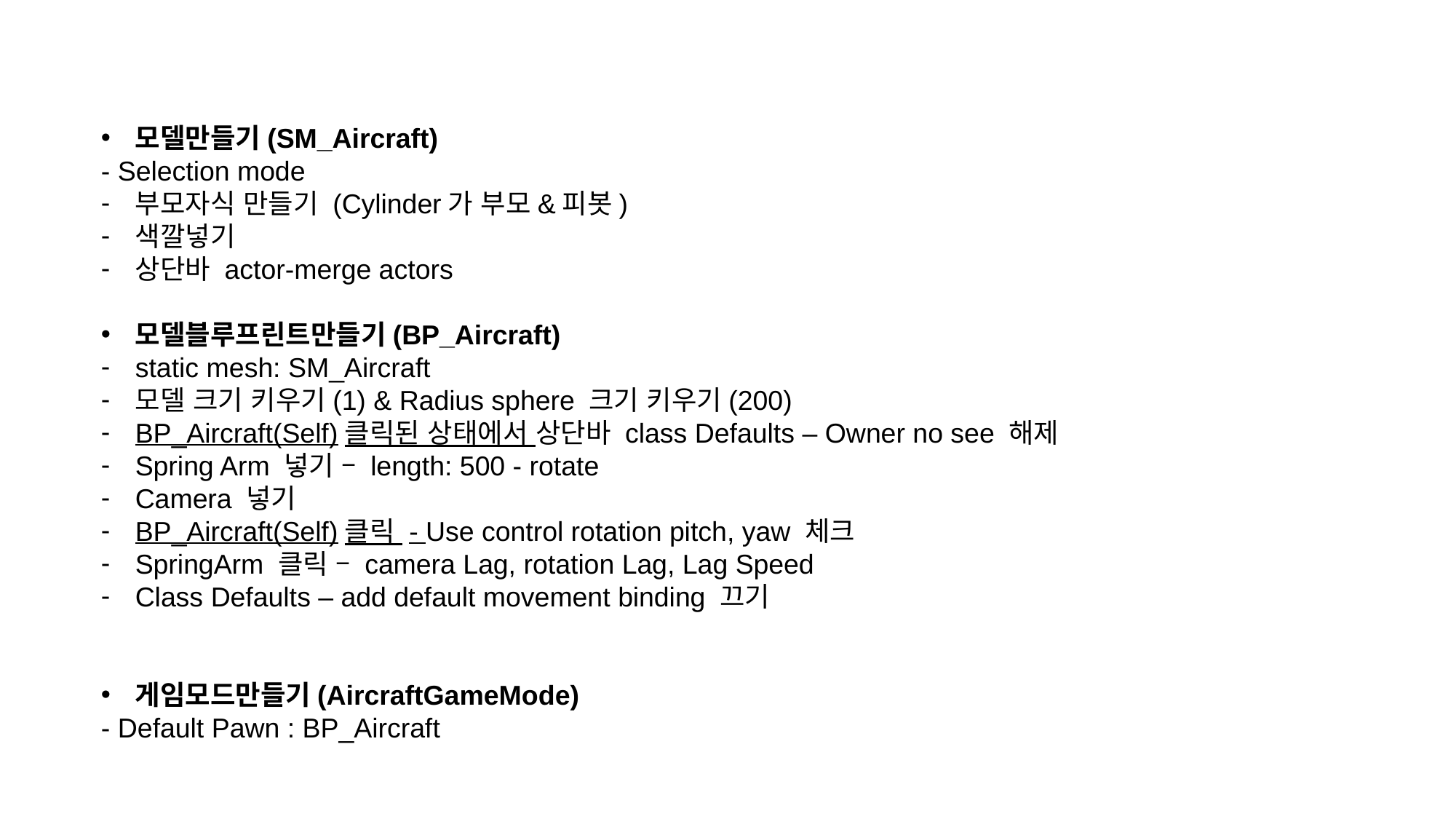

모델만들기(SM_Aircraft)
- Selection mode
부모자식 만들기 (Cylinder가 부모&피봇)
색깔넣기
상단바 actor-merge actors

모델블루프린트만들기(BP_Aircraft)
static mesh: SM_Aircraft
모델 크기 키우기(1) & Radius sphere 크기 키우기(200)
BP_Aircraft(Self)클릭된 상태에서 상단바 class Defaults – Owner no see 해제
Spring Arm 넣기 – length: 500 - rotate
Camera 넣기
BP_Aircraft(Self)클릭 - Use control rotation pitch, yaw 체크
SpringArm 클릭 – camera Lag, rotation Lag, Lag Speed
Class Defaults – add default movement binding 끄기

게임모드만들기(AircraftGameMode)
- Default Pawn : BP_Aircraft